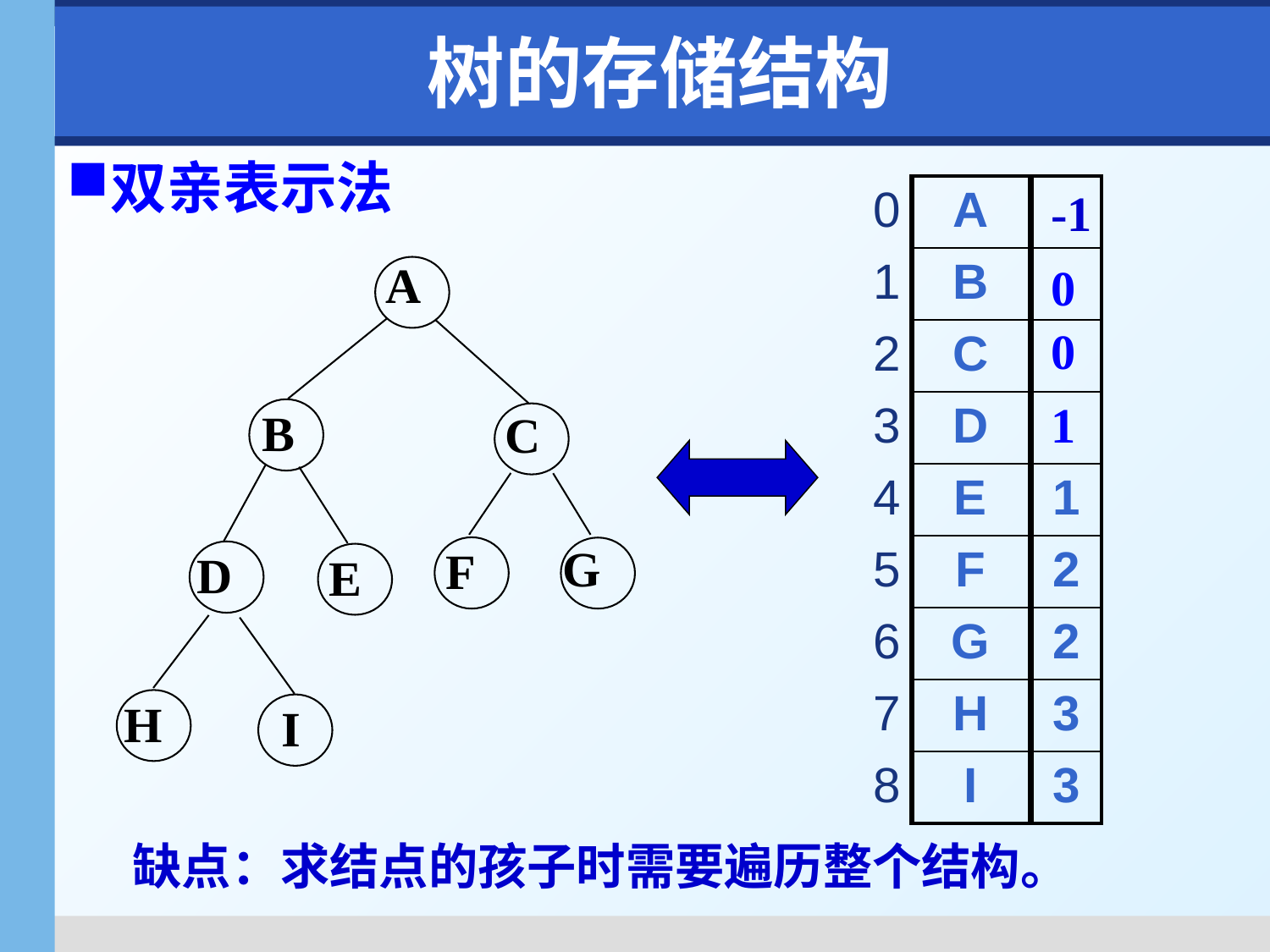

# 树的存储结构
双亲表示法

| 0 |  |  |
| --- | --- | --- |
| 1 |  |  |
| 2 |  |  |
| 3 |  |  |
| 4 |  |  |
| 5 |  |  |
| 6 |  |  |
| 7 |  |  |
| 8 |  |  |
| A |
| --- |
| B |
| C |
| D |
| E |
| F |
| G |
| H |
| I |
|  |
| --- |
|  |
|  |
|  |
| 1 |
| 2 |
| 2 |
| 3 |
| 3 |
-1
A

B
C

G
F

D
E

H

I

0
0
1

缺点：求结点的孩子时需要遍历整个结构。